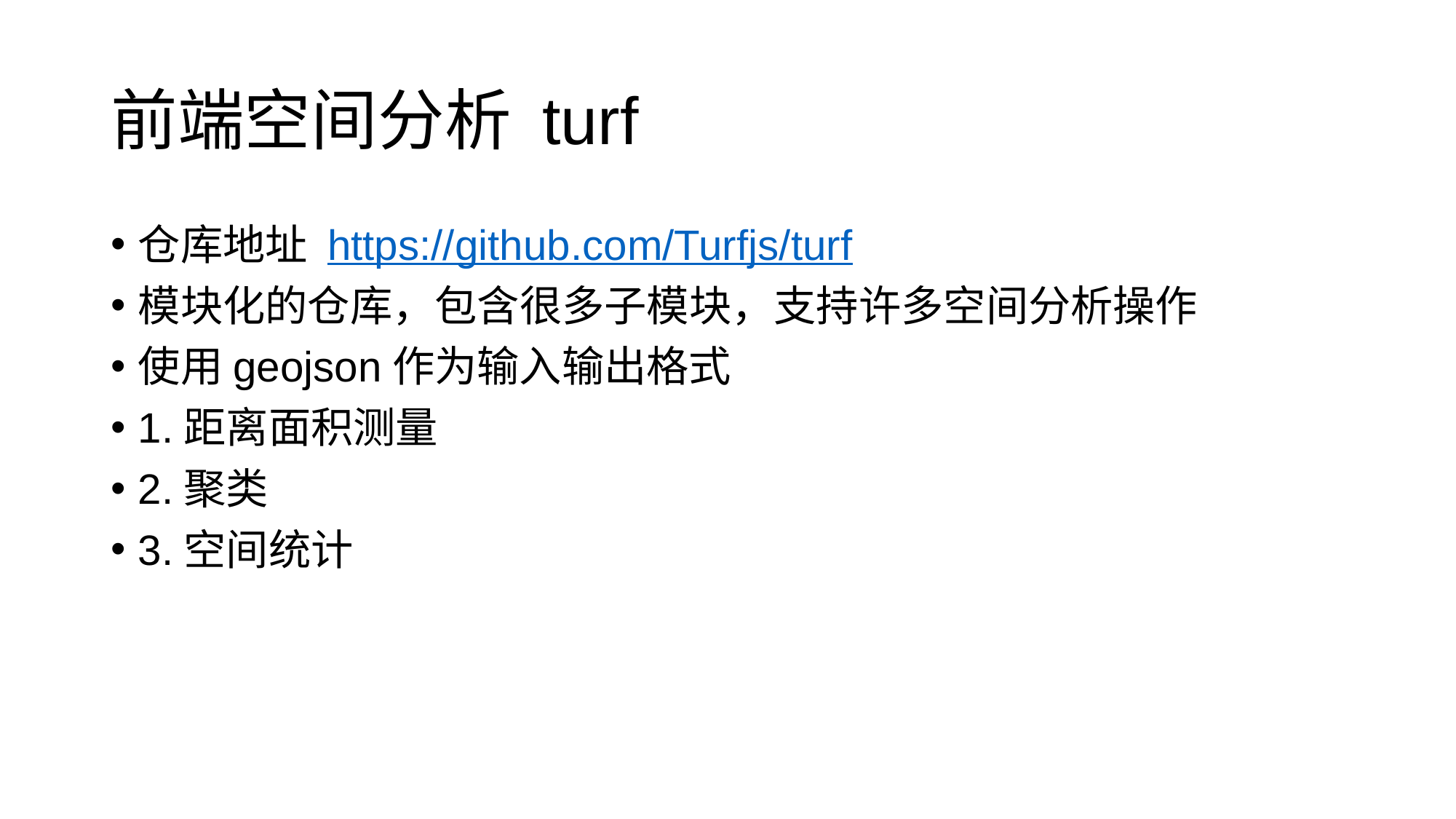

# 前端空间分析 turf
仓库地址 https://github.com/Turfjs/turf
模块化的仓库，包含很多子模块，支持许多空间分析操作
使用geojson作为输入输出格式
1.距离面积测量
2.聚类
3.空间统计